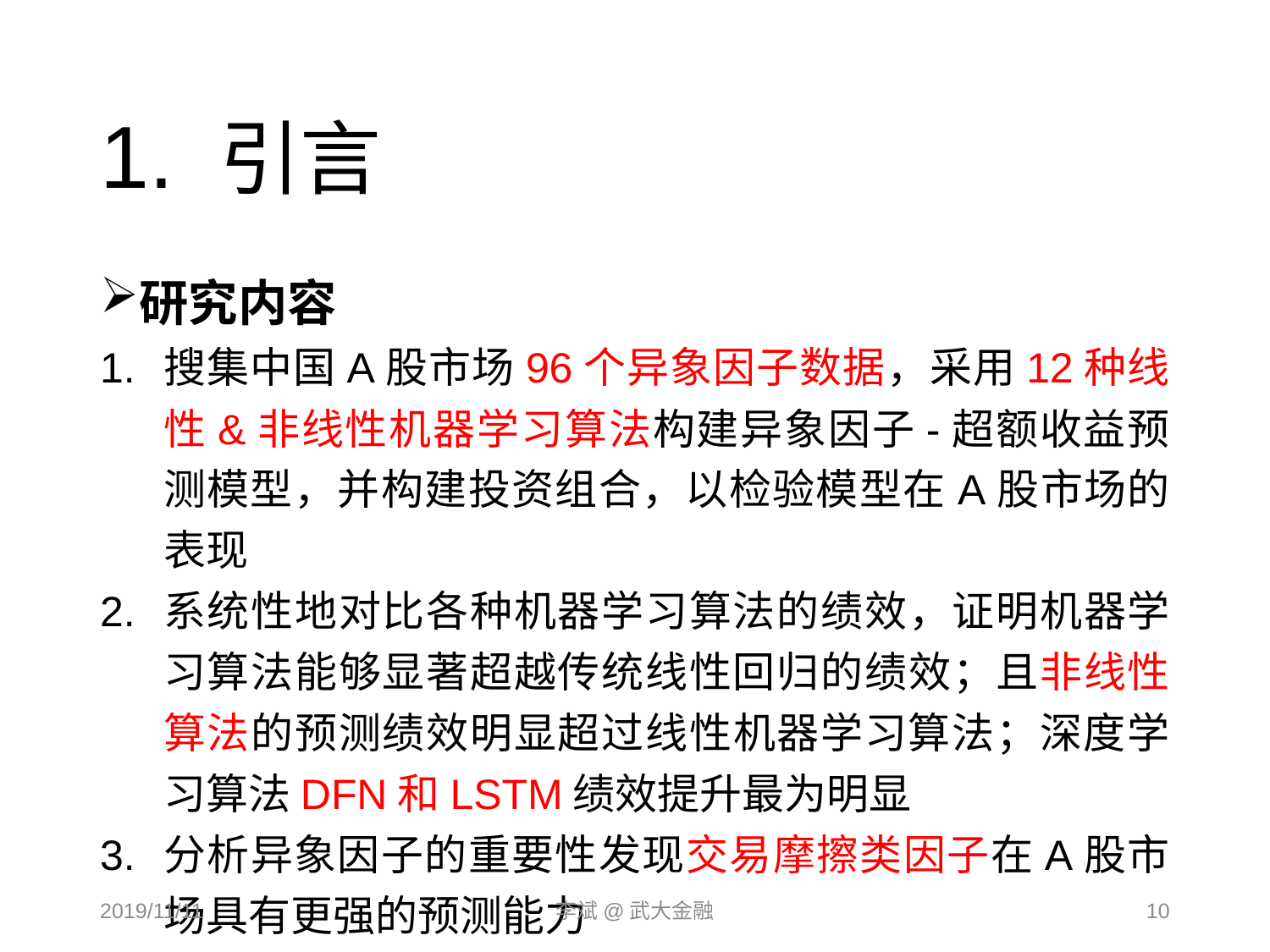

# 1. 引言
研究内容
搜集中国A股市场96个异象因子数据，采用12种线性&非线性机器学习算法构建异象因子-超额收益预测模型，并构建投资组合，以检验模型在A股市场的表现
系统性地对比各种机器学习算法的绩效，证明机器学习算法能够显著超越传统线性回归的绩效；且非线性算法的预测绩效明显超过线性机器学习算法；深度学习算法DFN和LSTM绩效提升最为明显
分析异象因子的重要性发现交易摩擦类因子在A股市场具有更强的预测能力
2019/11/11
李斌@武大金融
10